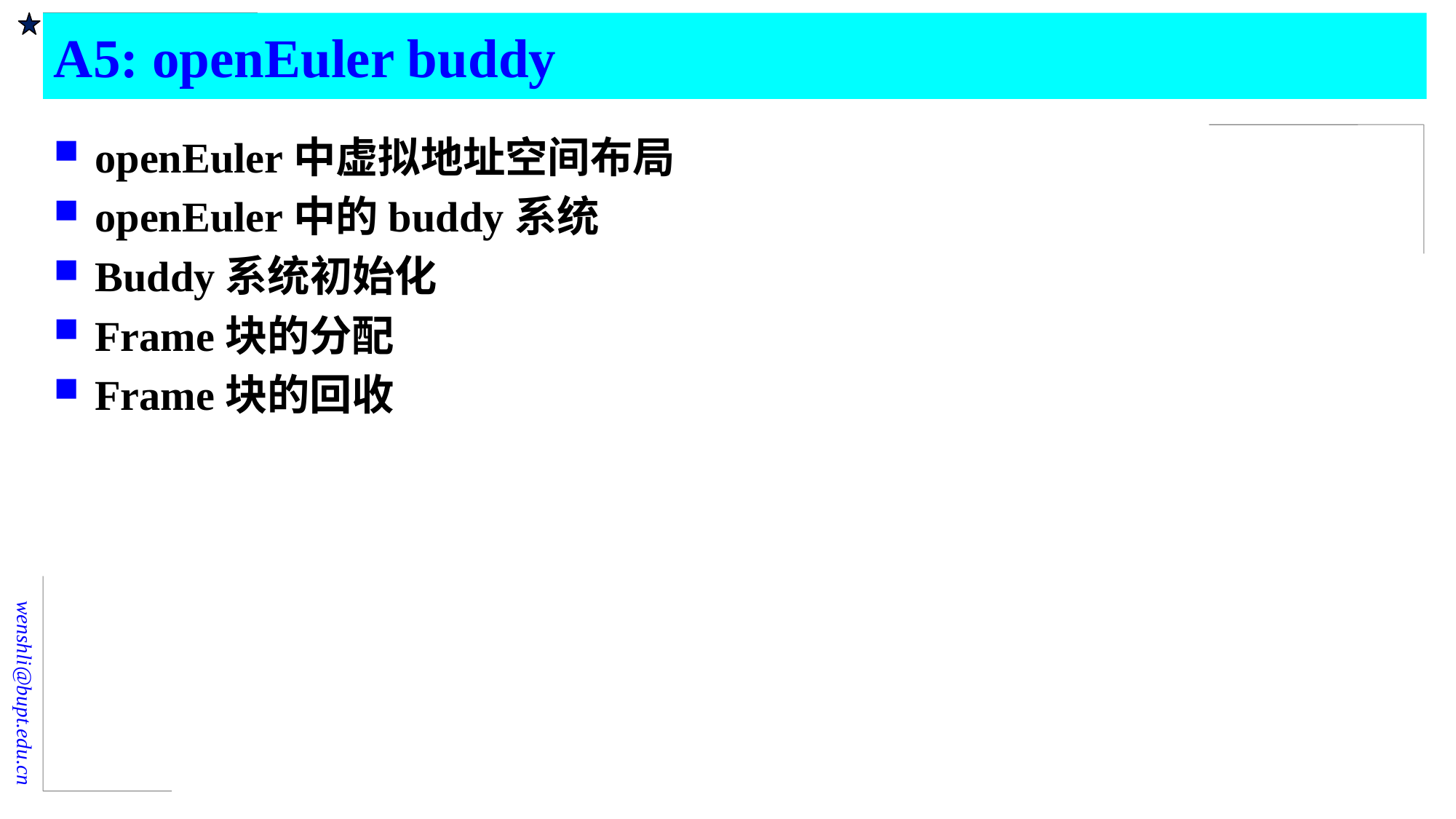

# A5: openEuler buddy
openEuler中虚拟地址空间布局
openEuler中的buddy系统
Buddy系统初始化
Frame块的分配
Frame块的回收
116